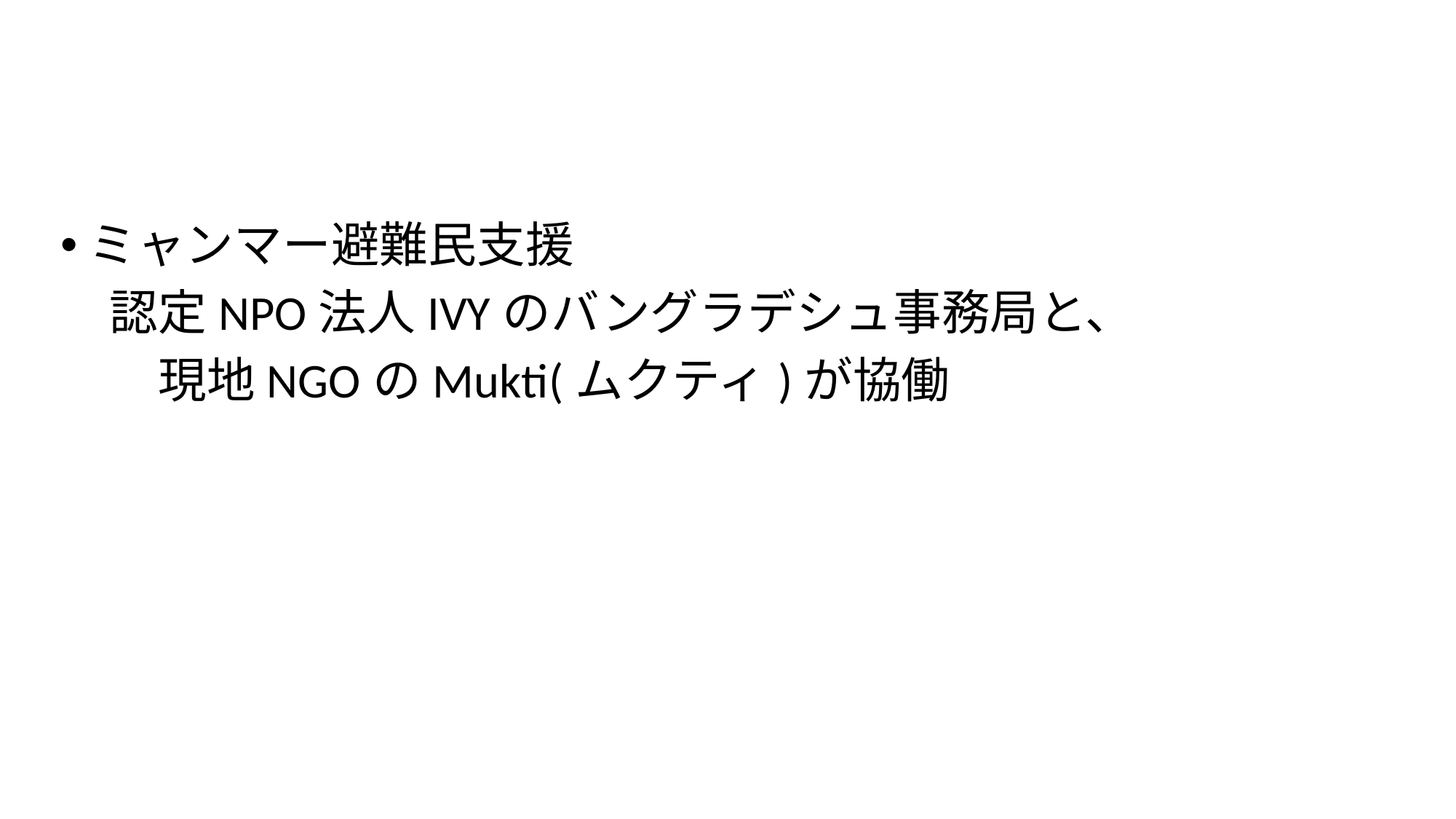

ミャンマー避難民支援
　認定NPO法人IVYのバングラデシュ事務局と、
　　現地NGOのMukti(ムクティ)が協働